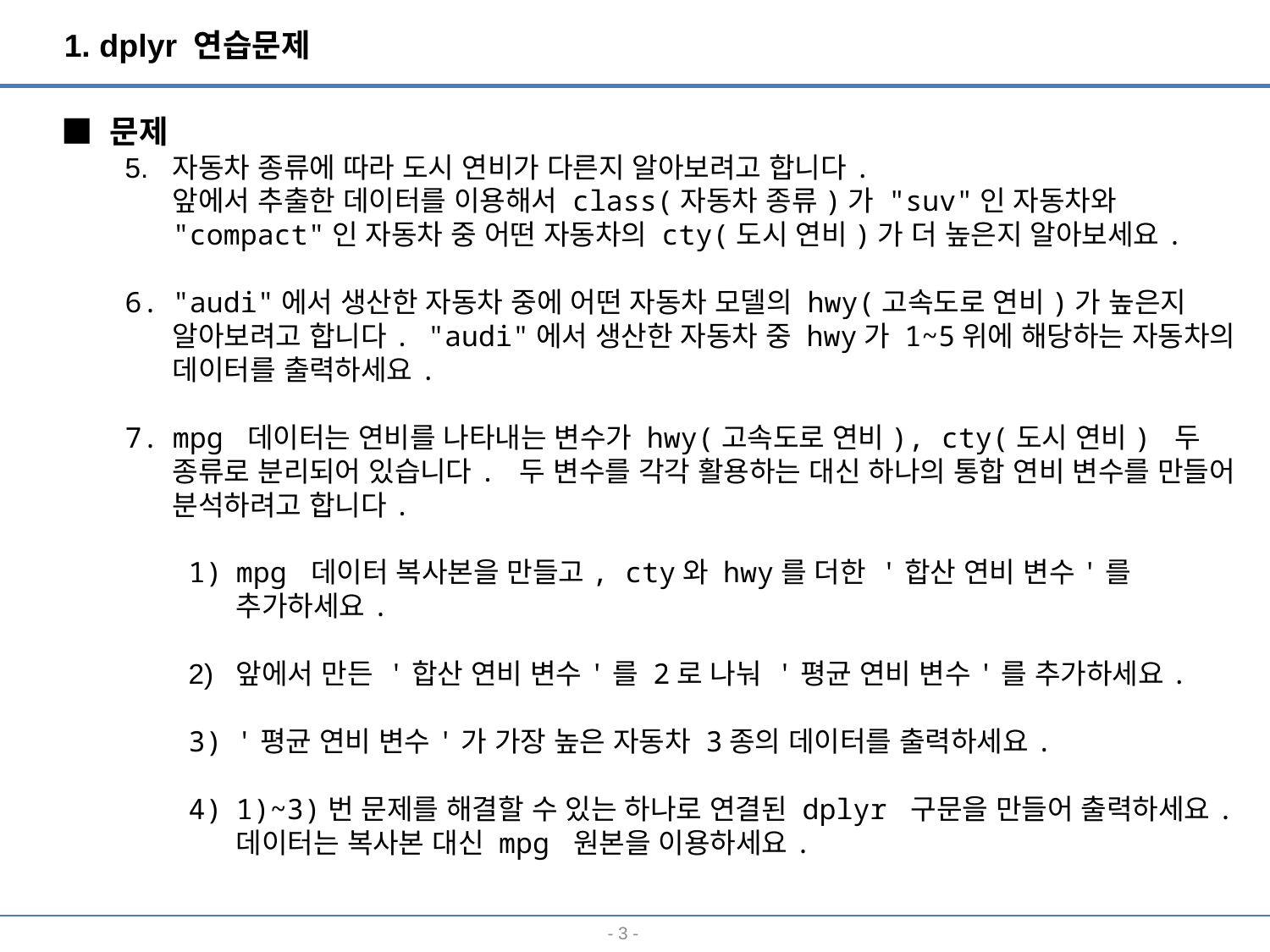

1. dplyr 연습문제
■ 문제
자동차 종류에 따라 도시 연비가 다른지 알아보려고 합니다.
앞에서 추출한 데이터를 이용해서 class(자동차 종류)가 "suv"인 자동차와 "compact"인 자동차 중 어떤 자동차의 cty(도시 연비)가 더 높은지 알아보세요.

"audi"에서 생산한 자동차 중에 어떤 자동차 모델의 hwy(고속도로 연비)가 높은지 알아보려고 합니다. "audi"에서 생산한 자동차 중 hwy가 1~5위에 해당하는 자동차의 데이터를 출력하세요.

mpg 데이터는 연비를 나타내는 변수가 hwy(고속도로 연비), cty(도시 연비) 두 종류로 분리되어 있습니다. 두 변수를 각각 활용하는 대신 하나의 통합 연비 변수를 만들어 분석하려고 합니다.

mpg 데이터 복사본을 만들고, cty와 hwy를 더한 '합산 연비 변수'를 추가하세요.

앞에서 만든 '합산 연비 변수'를 2로 나눠 '평균 연비 변수'를 추가하세요.

'평균 연비 변수'가 가장 높은 자동차 3종의 데이터를 출력하세요.

1)~3)번 문제를 해결할 수 있는 하나로 연결된 dplyr 구문을 만들어 출력하세요. 데이터는 복사본 대신 mpg 원본을 이용하세요.
- 3 -